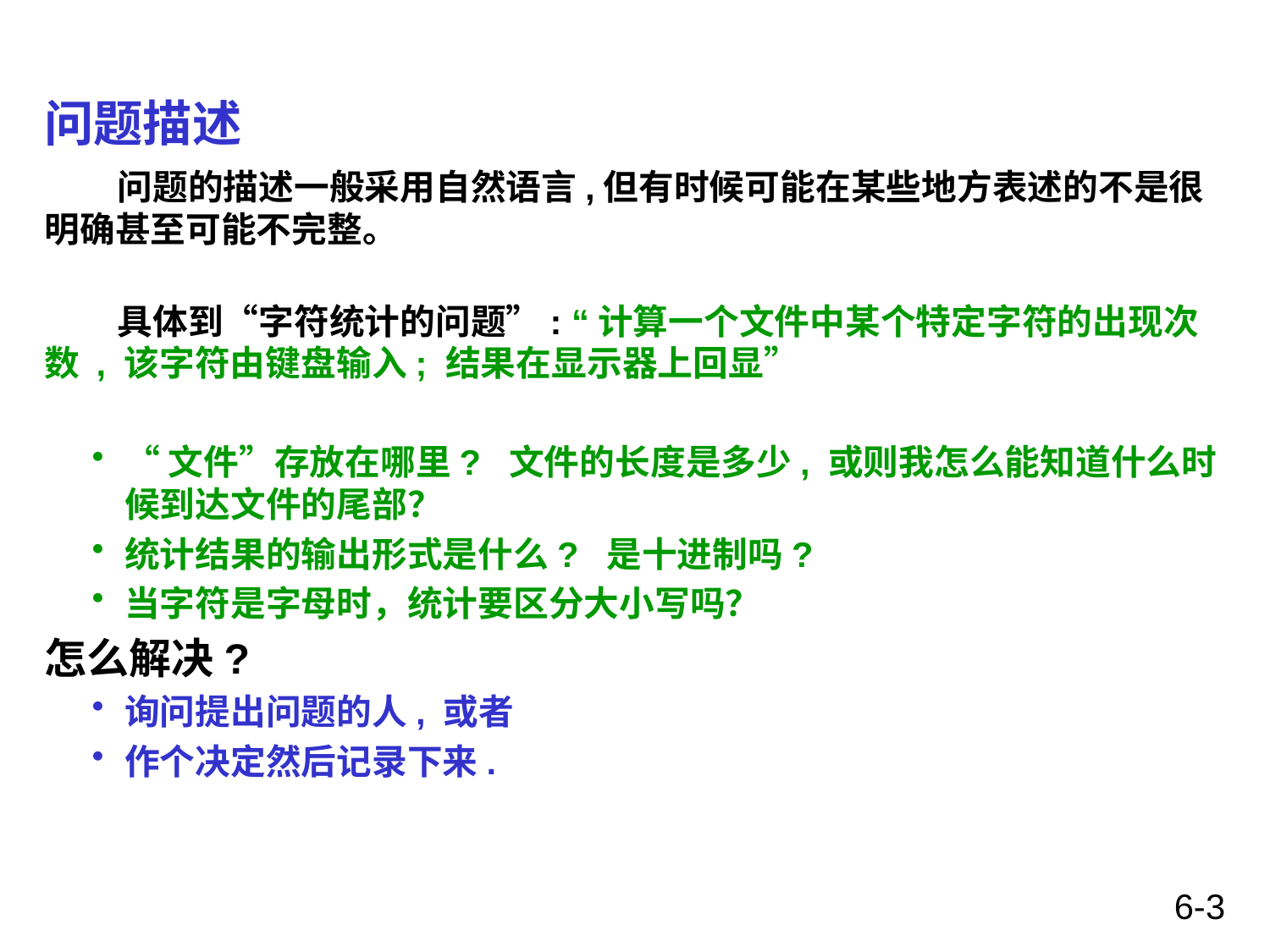

# 问题描述
        问题的描述一般采用自然语言,但有时候可能在某些地方表述的不是很明确甚至可能不完整。
        具体到“字符统计的问题”: “计算一个文件中某个特定字符的出现次数 , 该字符由键盘输入; 结果在显示器上回显”

“文件”存放在哪里?  文件的长度是多少, 或则我怎么能知道什么时候到达文件的尾部？
统计结果的输出形式是什么?  是十进制吗?
当字符是字母时，统计要区分大小写吗？
怎么解决?
询问提出问题的人, 或者
作个决定然后记录下来.
6-3